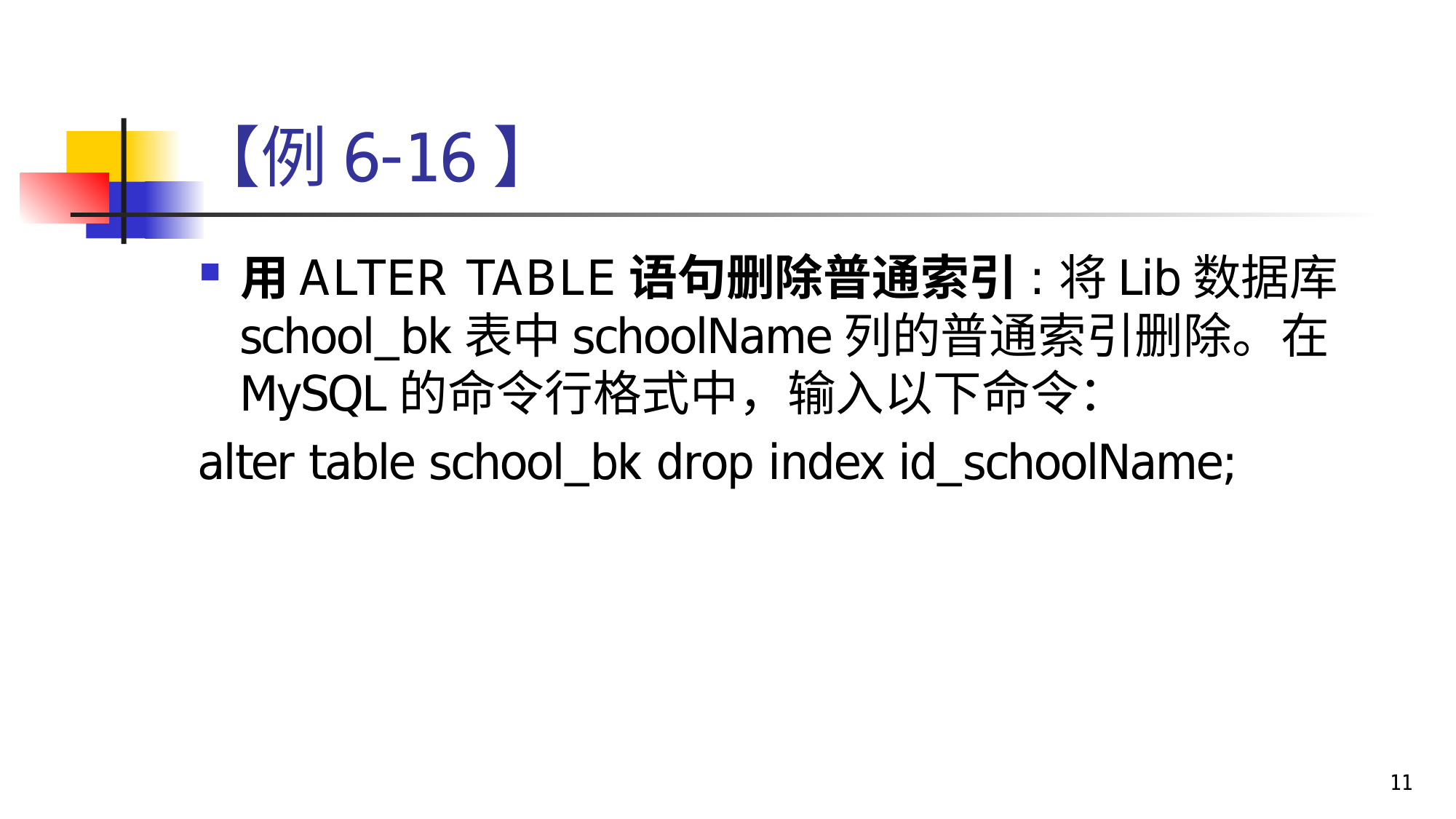

# 【例6-16】
用ALTER TABLE语句删除普通索引:将Lib数据库school_bk表中schoolName列的普通索引删除。在MySQL的命令行格式中，输入以下命令：
alter table school_bk drop index id_schoolName;

11